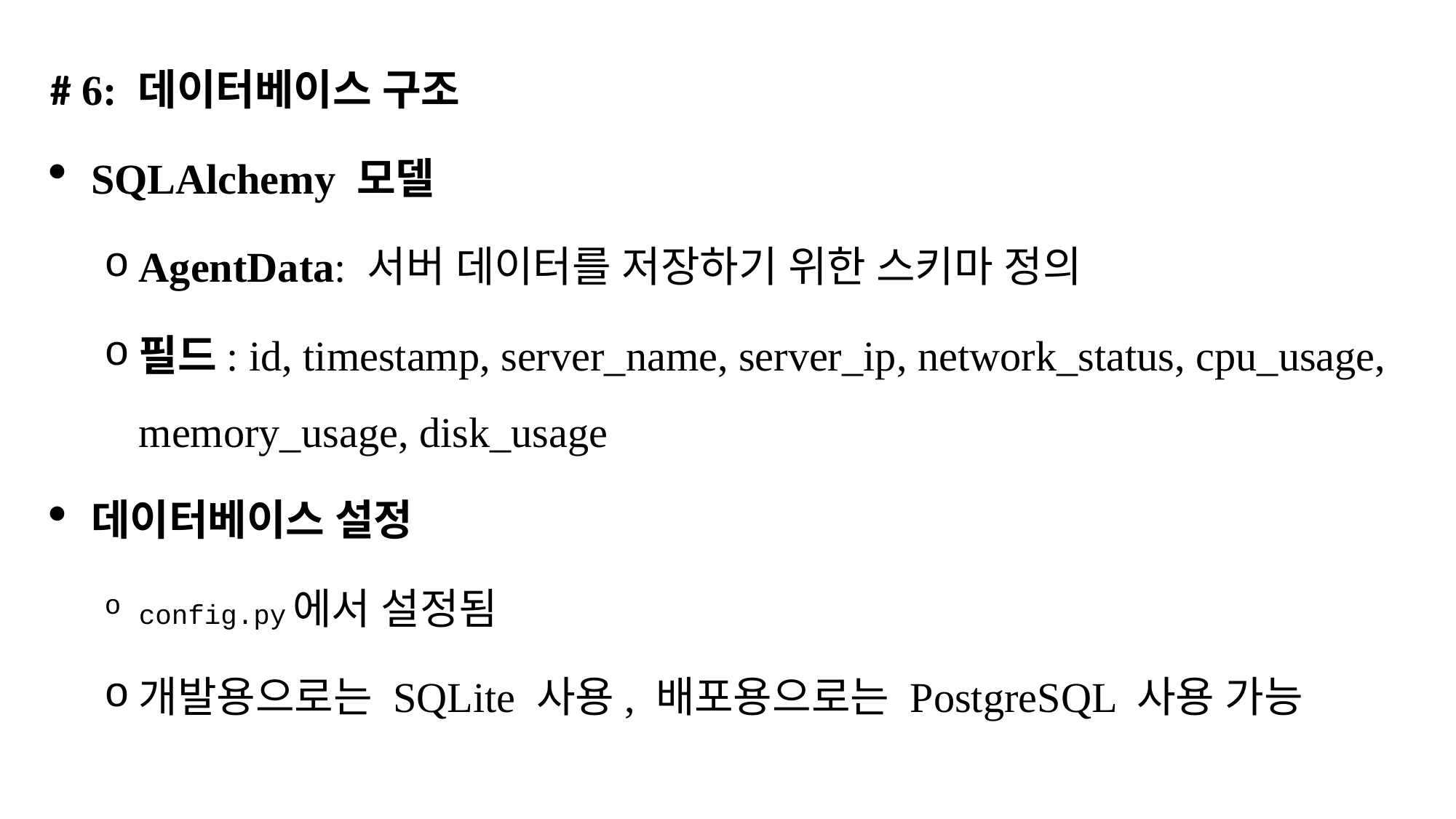

# 6: 데이터베이스 구조
SQLAlchemy 모델
AgentData: 서버 데이터를 저장하기 위한 스키마 정의
필드: id, timestamp, server_name, server_ip, network_status, cpu_usage, memory_usage, disk_usage
데이터베이스 설정
config.py에서 설정됨
개발용으로는 SQLite 사용, 배포용으로는 PostgreSQL 사용 가능